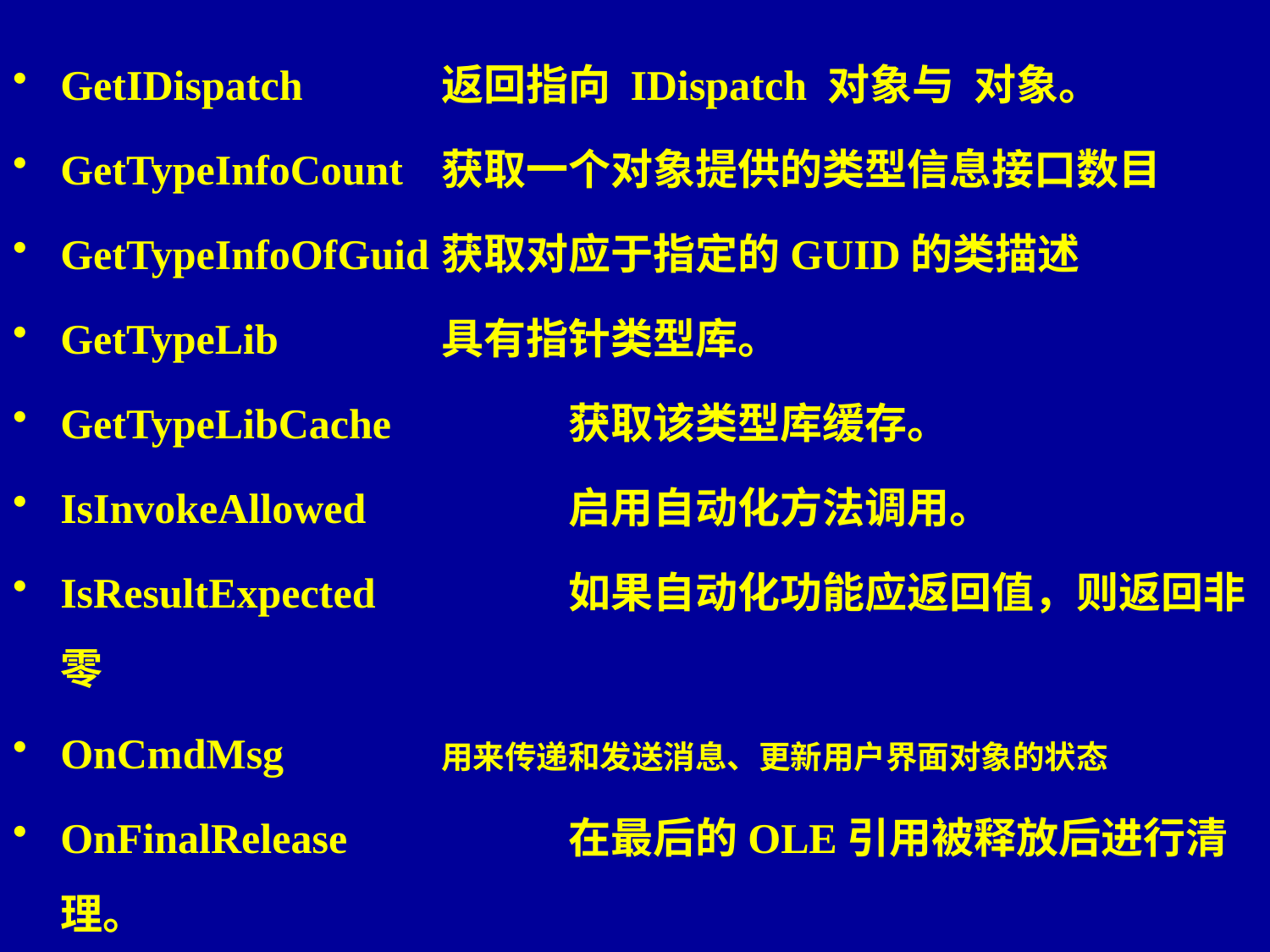

GetIDispatch		返回指向 IDispatch 对象与  对象。
GetTypeInfoCount	获取一个对象提供的类型信息接口数目
GetTypeInfoOfGuid	获取对应于指定的GUID的类描述
GetTypeLib		具有指针类型库。
GetTypeLibCache		获取该类型库缓存。
IsInvokeAllowed		启用自动化方法调用。
IsResultExpected		如果自动化功能应返回值，则返回非零
OnCmdMsg		用来传递和发送消息、更新用户界面对象的状态
OnFinalRelease		在最后的OLE引用被释放后进行清理。
RestoreWaitCursor	还原一个沙漏光标。